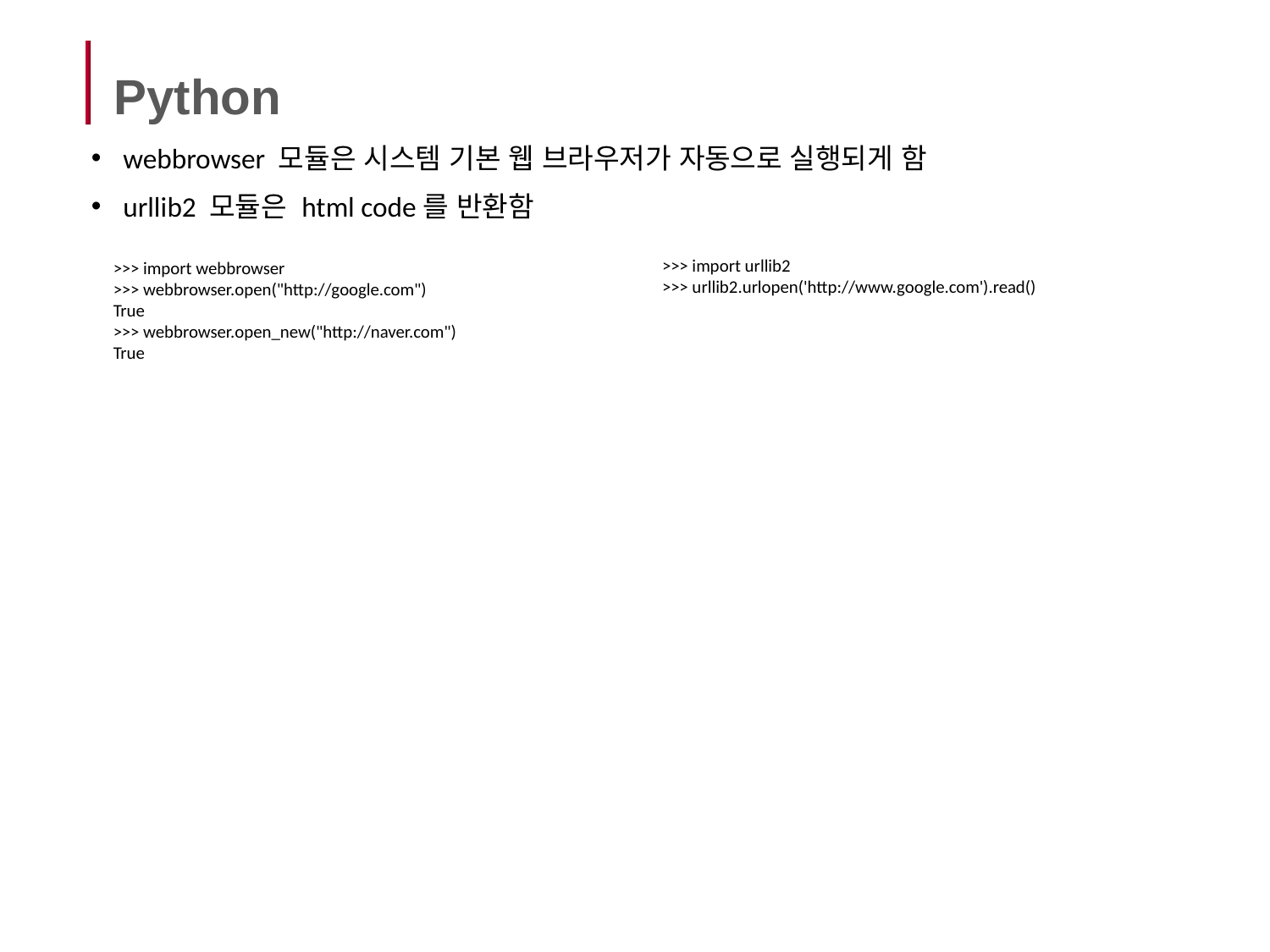

webbrowser 모듈은 시스템 기본 웹 브라우저가 자동으로 실행되게 함
urllib2 모듈은 html code를 반환함

>>> import urllib2
>>> urllib2.urlopen('http://www.google.com').read()

>>> import webbrowser
>>> webbrowser.open("http://google.com")
True
>>> webbrowser.open_new("http://naver.com")
True